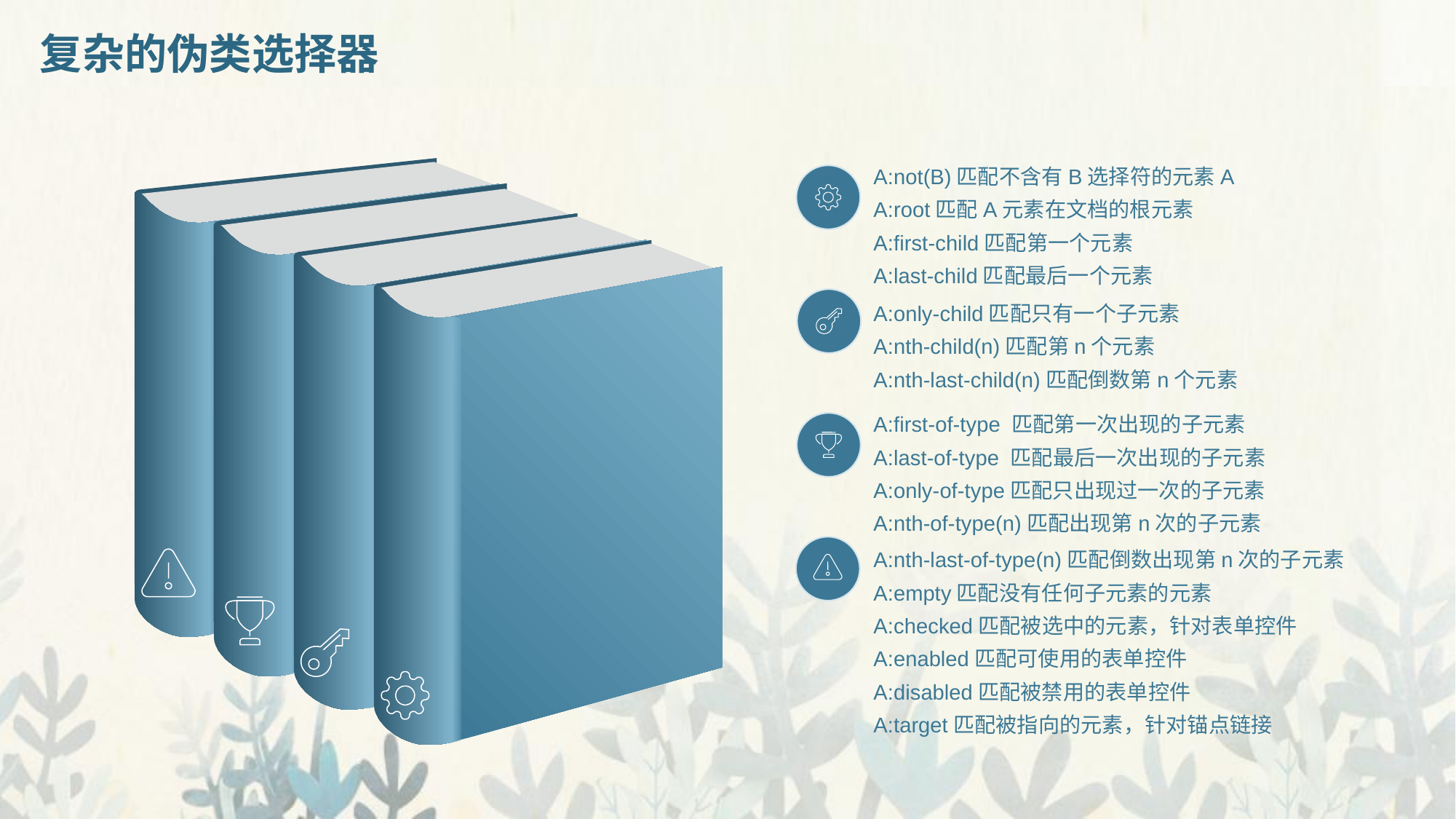

# 复杂的伪类选择器
A:not(B)匹配不含有B选择符的元素A
A:root匹配A元素在文档的根元素
A:first-child匹配第一个元素
A:last-child匹配最后一个元素

A:only-child匹配只有一个子元素
A:nth-child(n)匹配第n个元素
A:nth-last-child(n)匹配倒数第n个元素

A:first-of-type 匹配第一次出现的子元素
A:last-of-type 匹配最后一次出现的子元素
A:only-of-type匹配只出现过一次的子元素
A:nth-of-type(n)匹配出现第n次的子元素

A:nth-last-of-type(n)匹配倒数出现第n次的子元素
A:empty匹配没有任何子元素的元素
A:checked匹配被选中的元素，针对表单控件
A:enabled匹配可使用的表单控件
A:disabled匹配被禁用的表单控件
A:target匹配被指向的元素，针对锚点链接